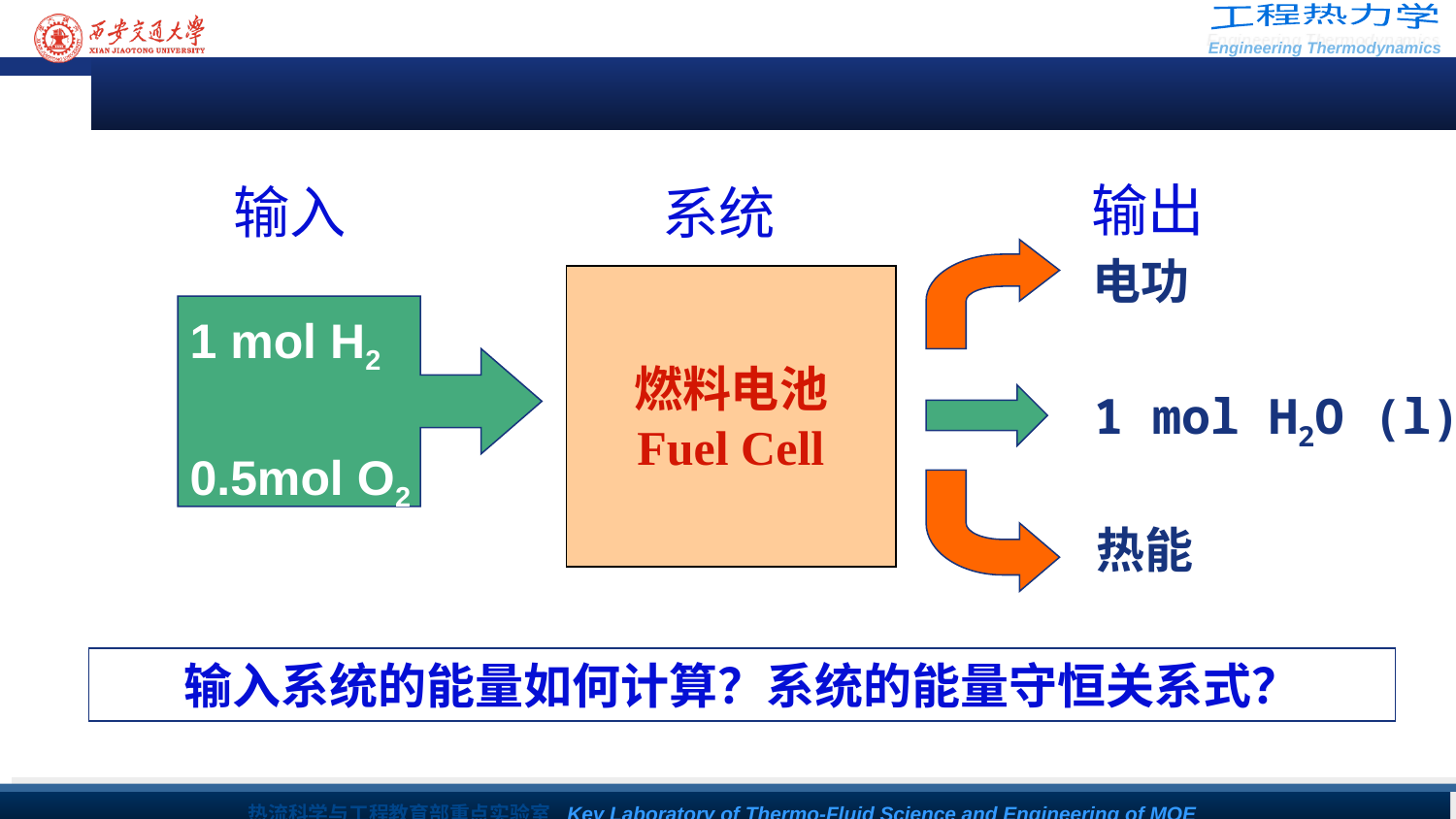

输出
输入
系统

电功
燃料电池
Fuel Cell
1 mol H2

0.5mol O2

1 mol H2O (l)

热能
输入系统的能量如何计算？系统的能量守恒关系式？